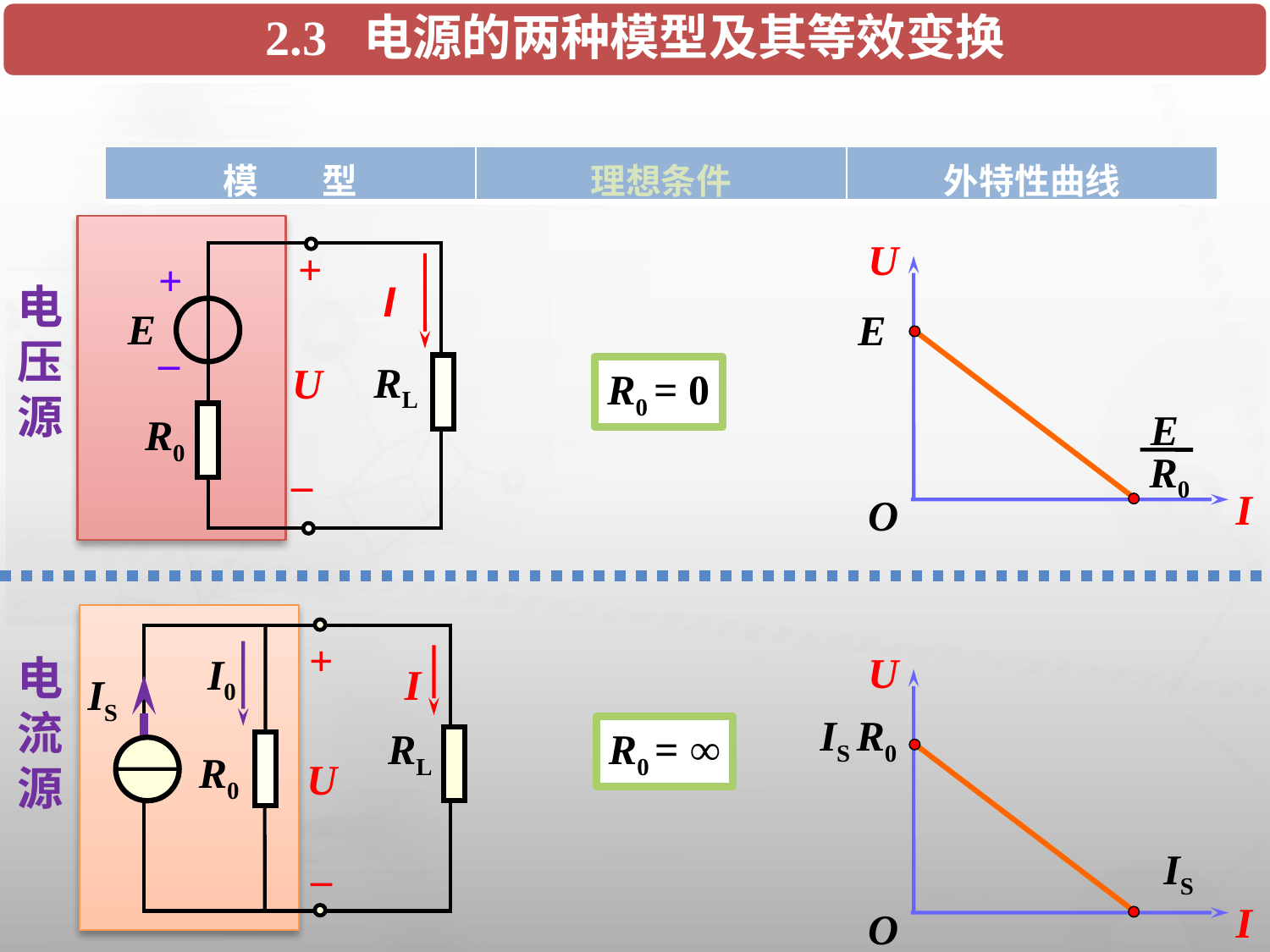

2.3  电源的两种模型及其等效变换
| 模 型 | 特性方程 | 外特性曲线 |
| --- | --- | --- |
| 模 型 | 理想条件 | 外特性曲线 |
| --- | --- | --- |

+

+
I
E

_
U
RL

R0
_

U

E

E
 R0

I
O

电压源
R0 = 0

+
 I0

I
IS

RL

R0
U

–

U

IS R0

IS
I
O

电流源
R0 = ∞